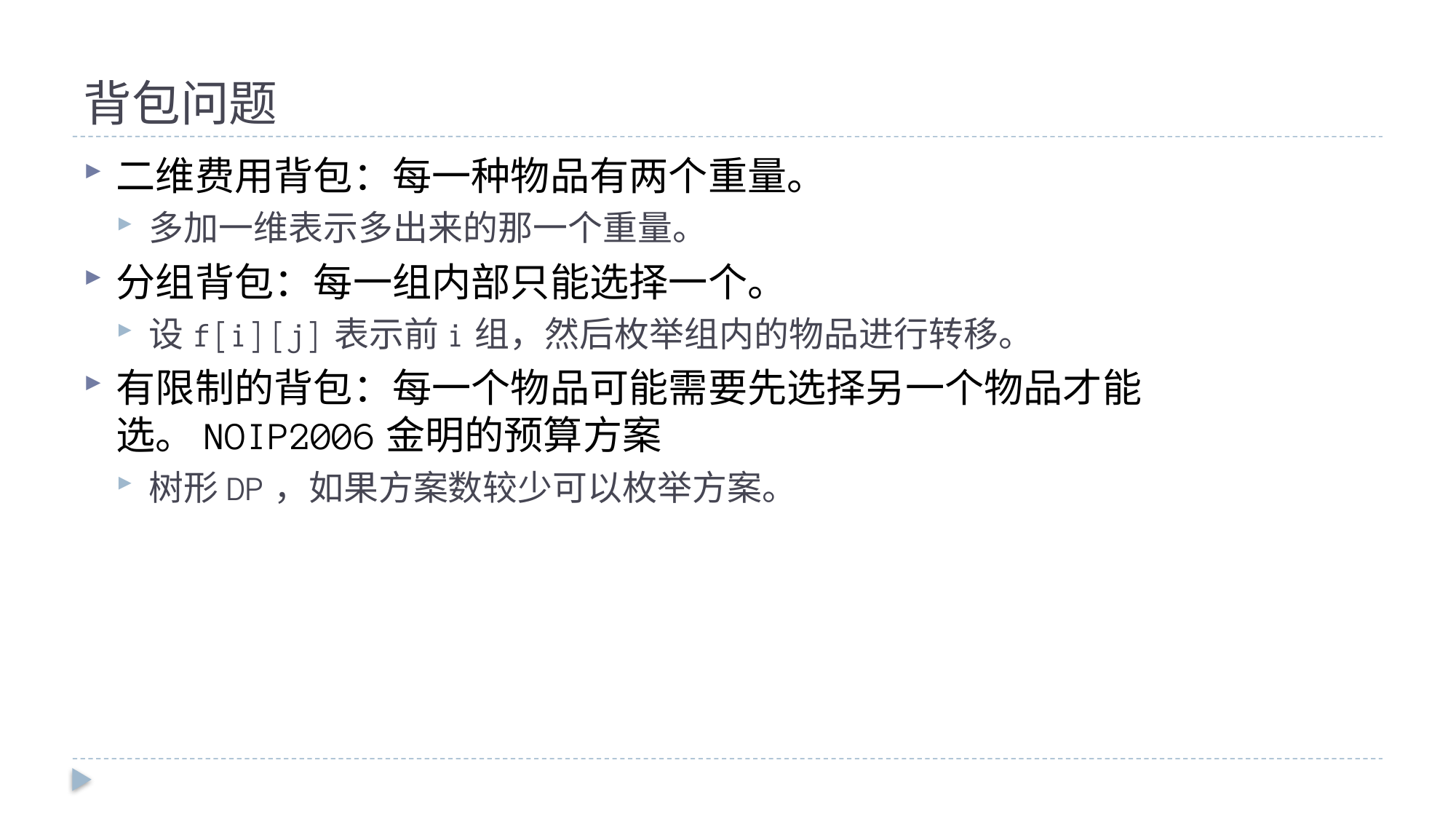

# 背包问题
二维费用背包：每一种物品有两个重量。
多加一维表示多出来的那一个重量。
分组背包：每一组内部只能选择一个。
设f[i][j]表示前i组，然后枚举组内的物品进行转移。
有限制的背包：每一个物品可能需要先选择另一个物品才能选。NOIP2006金明的预算方案
树形DP，如果方案数较少可以枚举方案。